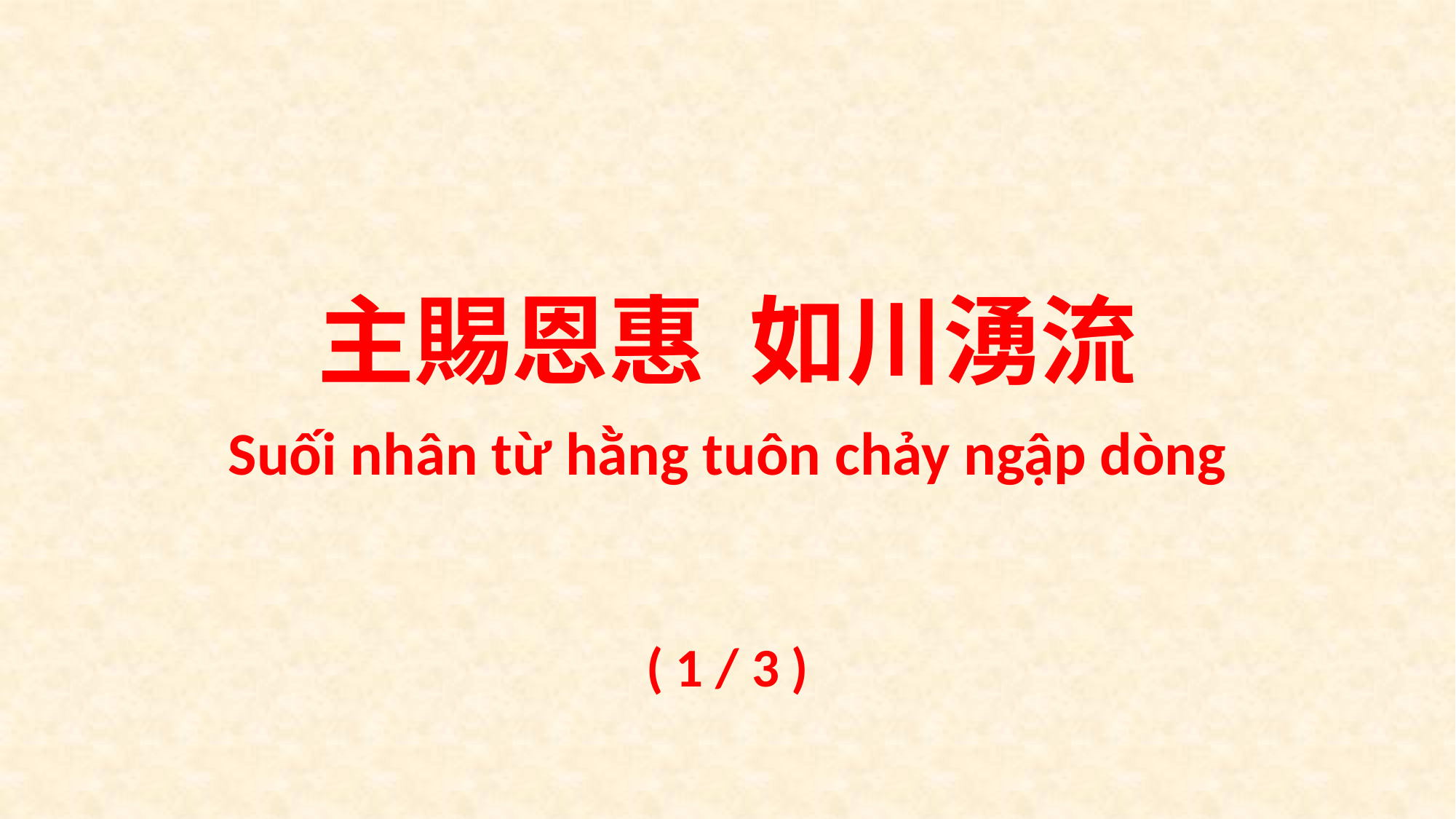

主賜恩惠  如川湧流
Suối nhân từ hằng tuôn chảy ngập dòng
( 1 / 3 )